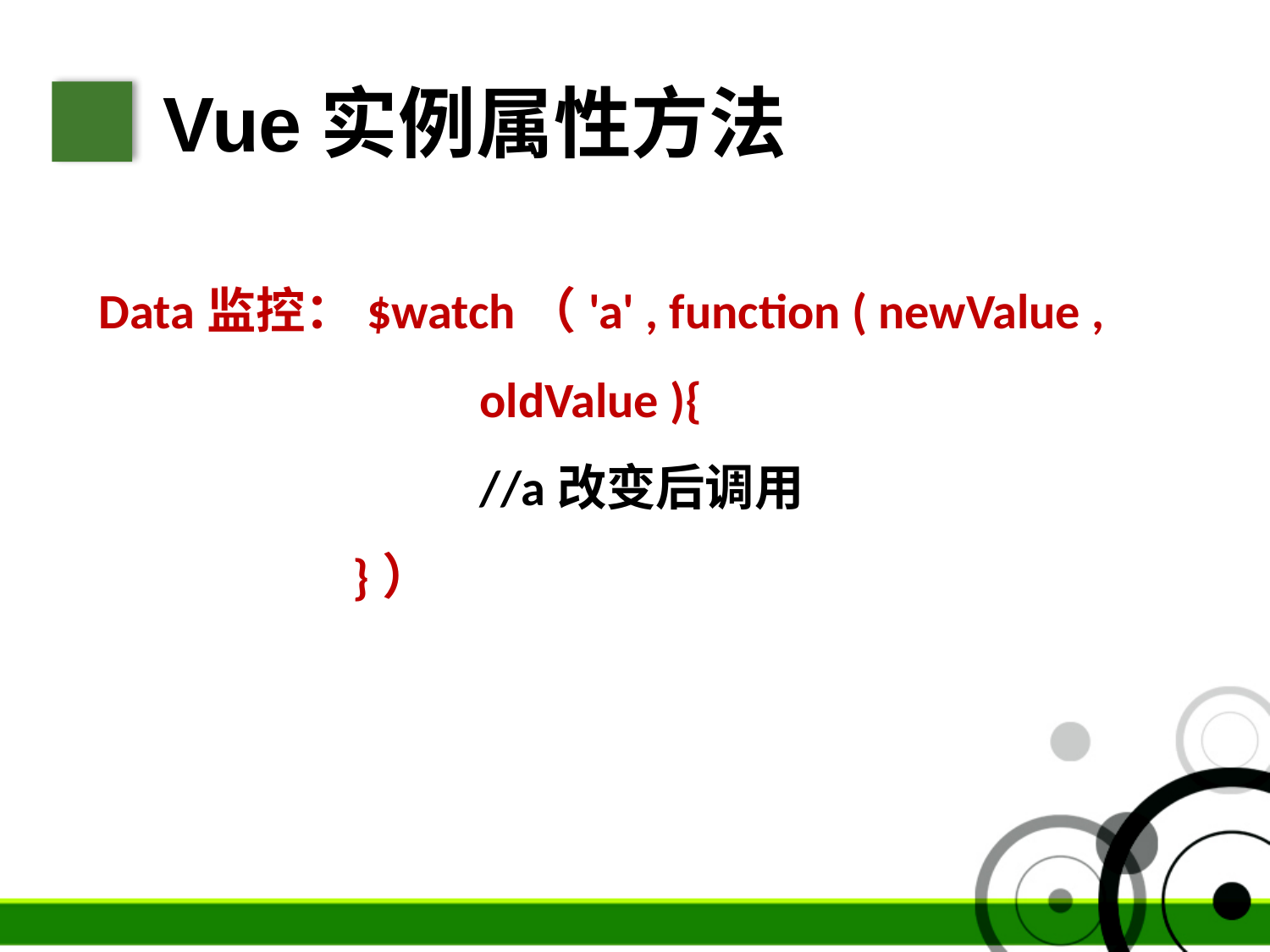

Vue实例属性方法

Data监控：$watch（'a' , function ( newValue , 			oldValue ){
			//a改变后调用
		}）